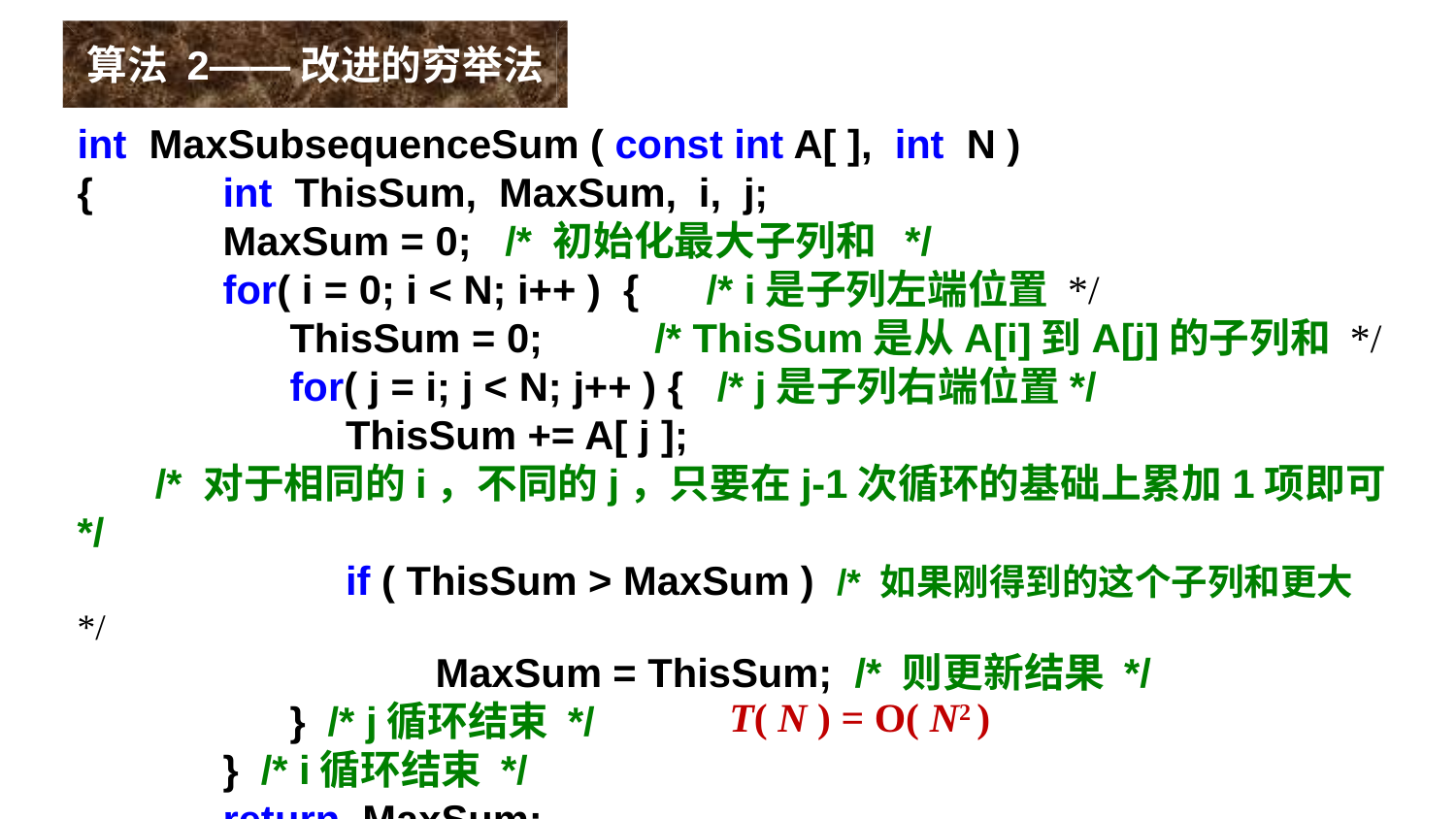

算法 2——改进的穷举法
int  MaxSubsequenceSum ( const int A[ ],  int  N )
{ 	int  ThisSum,  MaxSum,  i,  j;
 	MaxSum = 0;   /* 初始化最大子列和  */
 	for( i = 0; i < N; i++ )  {      /* i是子列左端位置 */
 	      ThisSum = 0;          /* ThisSum是从A[i]到A[j]的子列和 */
 	      for( j = i; j < N; j++ ) {   /* j是子列右端位置*/
 	           ThisSum += A[ j ];
       /* 对于相同的i，不同的j，只要在j-1次循环的基础上累加1项即可 */
 	           if ( ThisSum > MaxSum )  /* 如果刚得到的这个子列和更大 */
 		      MaxSum = ThisSum;  /* 则更新结果 */
	      }  /* j循环结束 */
	}  /* i循环结束 */
 	return  MaxSum;
}
T( N ) = O( N2 )